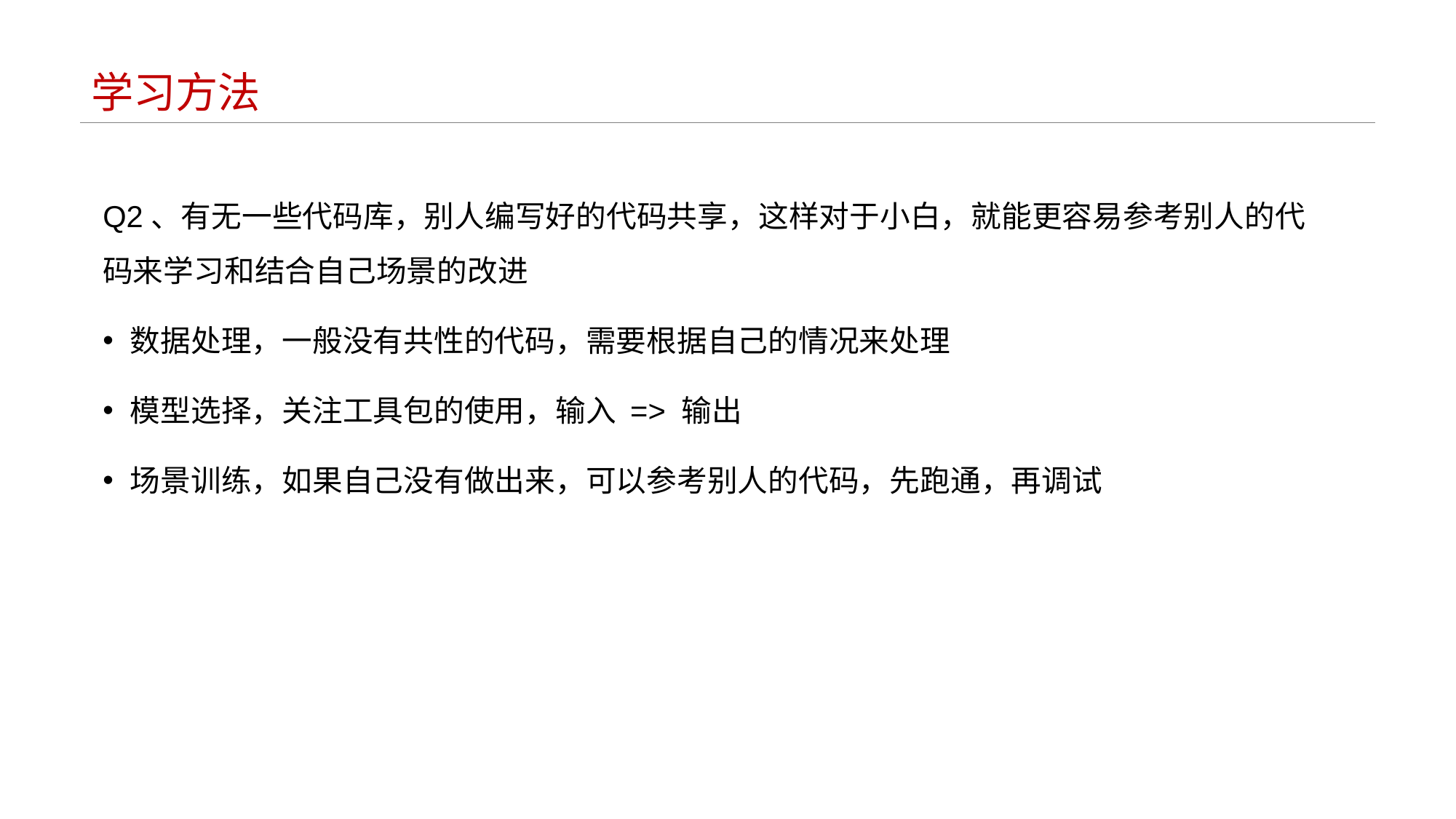

# 学习方法
Q2、有无一些代码库，别人编写好的代码共享，这样对于小白，就能更容易参考别人的代码来学习和结合自己场景的改进
数据处理，一般没有共性的代码，需要根据自己的情况来处理
模型选择，关注工具包的使用，输入 => 输出
场景训练，如果自己没有做出来，可以参考别人的代码，先跑通，再调试